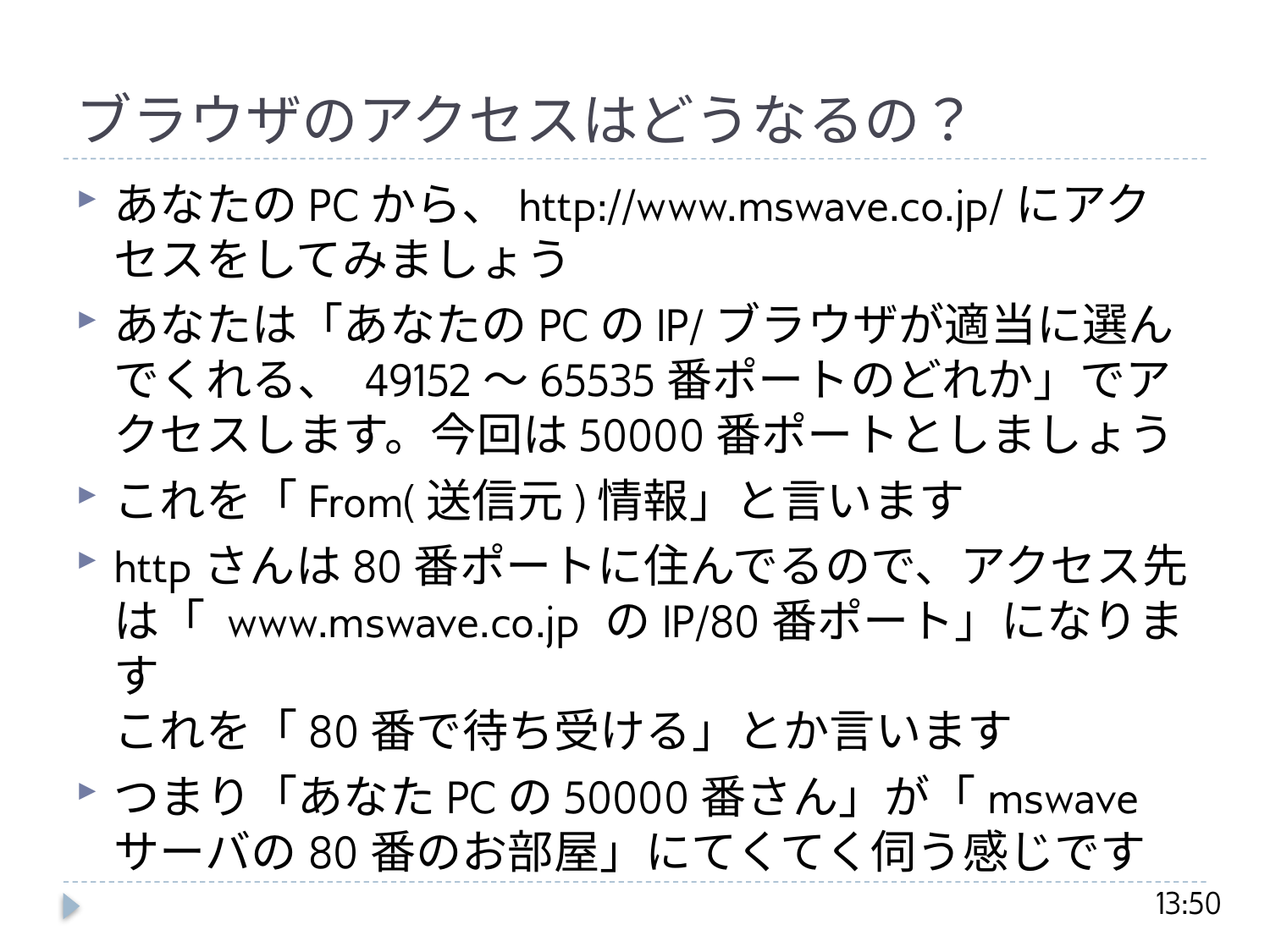

# ブラウザのアクセスはどうなるの？
あなたのPCから、http://www.mswave.co.jp/にアクセスをしてみましょう
あなたは「あなたのPCのIP/ブラウザが適当に選んでくれる、 49152～65535番ポートのどれか」でアクセスします。今回は50000番ポートとしましょう
これを「From(送信元)情報」と言います
httpさんは80番ポートに住んでるので、アクセス先は「 www.mswave.co.jp のIP/80番ポート」になります
これを「80番で待ち受ける」とか言います
つまり「あなたPCの50000番さん」が「mswaveサーバの80番のお部屋」にてくてく伺う感じです

13:50